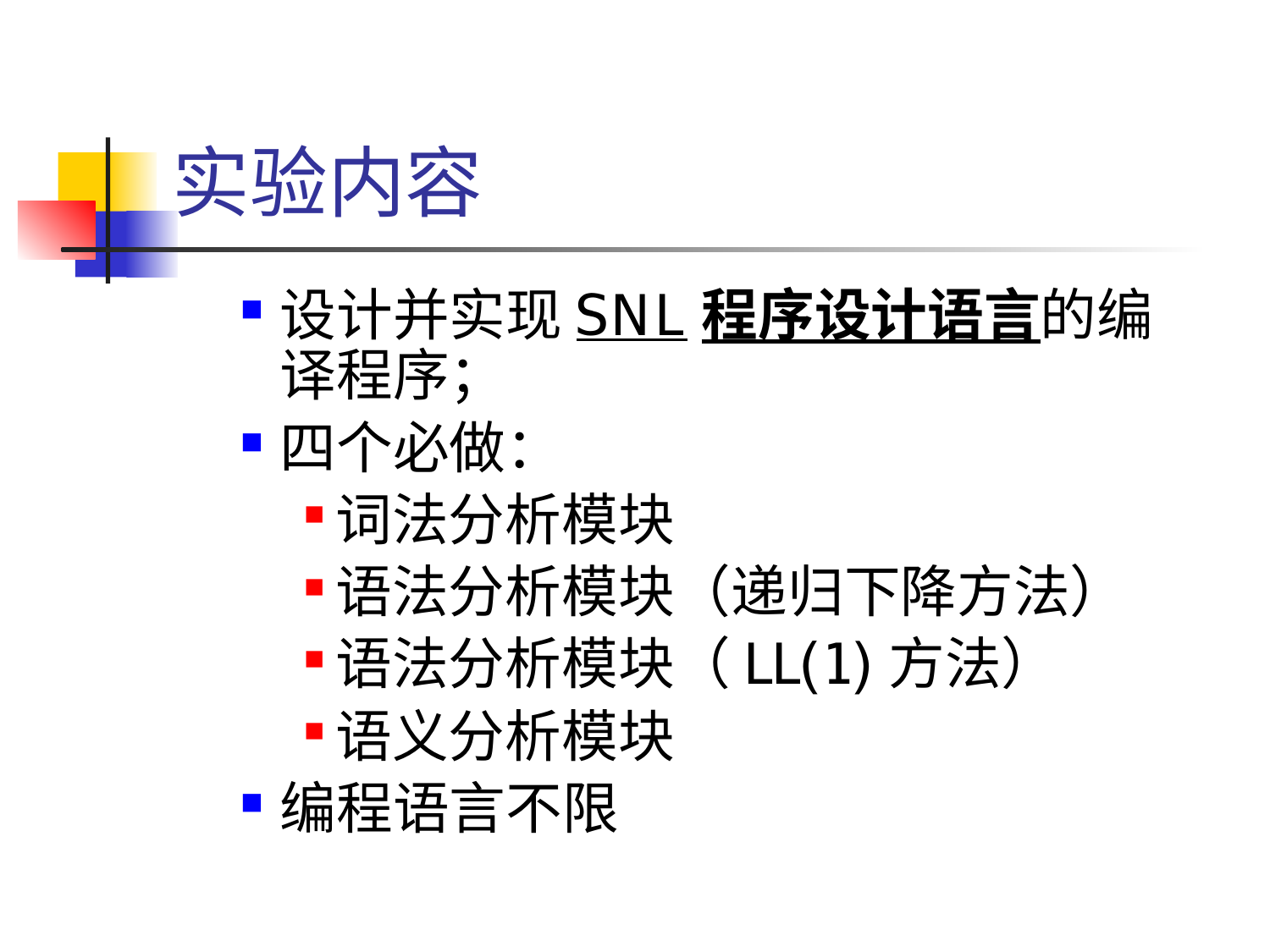

# 实验内容
设计并实现SNL程序设计语言的编译程序；
四个必做：
词法分析模块
语法分析模块（递归下降方法）
语法分析模块（LL(1)方法）
语义分析模块
编程语言不限